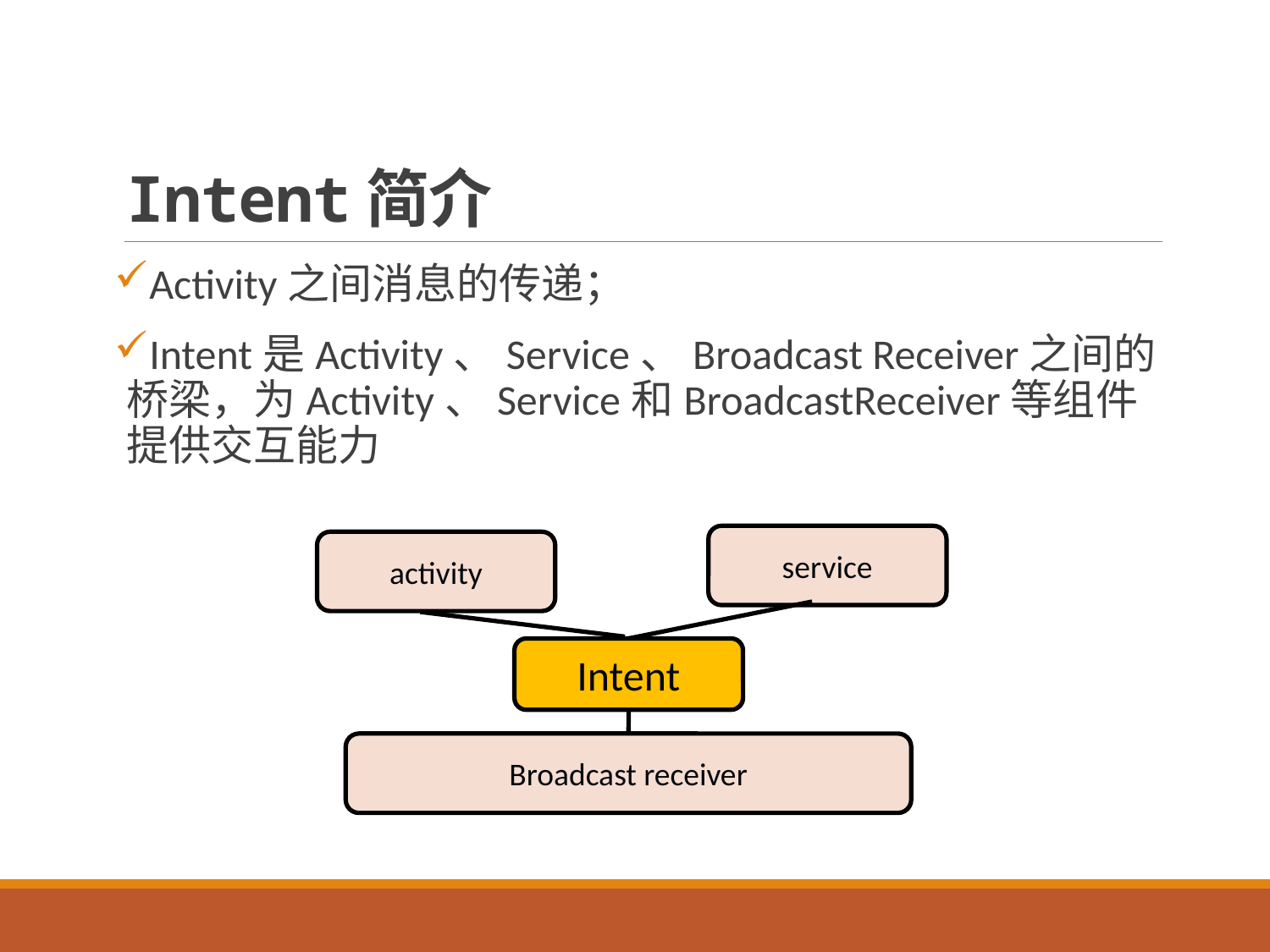

# Intent简介
Activity之间消息的传递；
Intent是Activity、Service、Broadcast Receiver之间的桥梁，为Activity、Service和BroadcastReceiver等组件提供交互能力

service
activity
Intent
Broadcast receiver